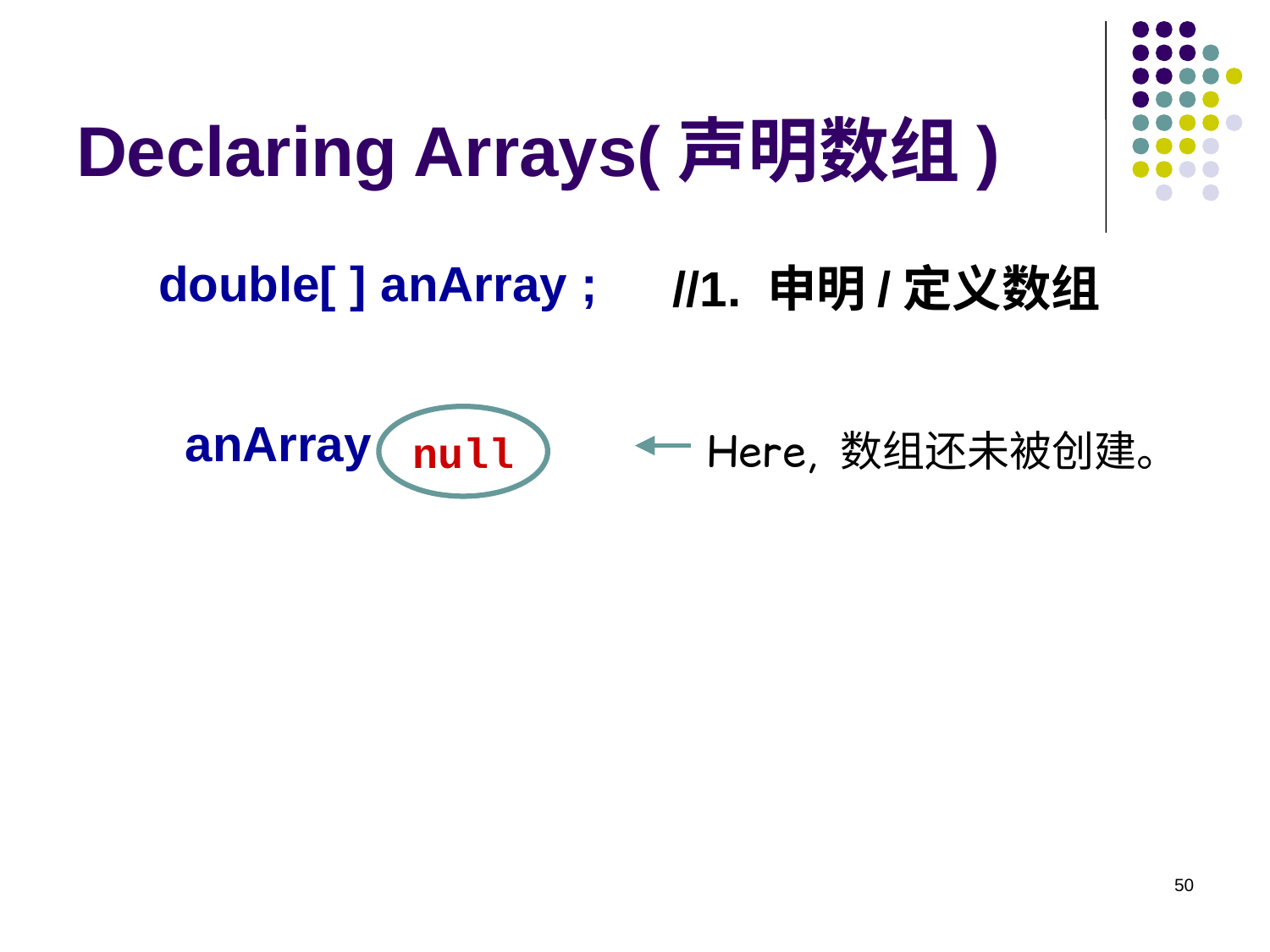

# Declaring Arrays(声明数组)
      double[ ] anArray ;

//1. 申明/定义数组
anArray
null
Here, 数组还未被创建。

50